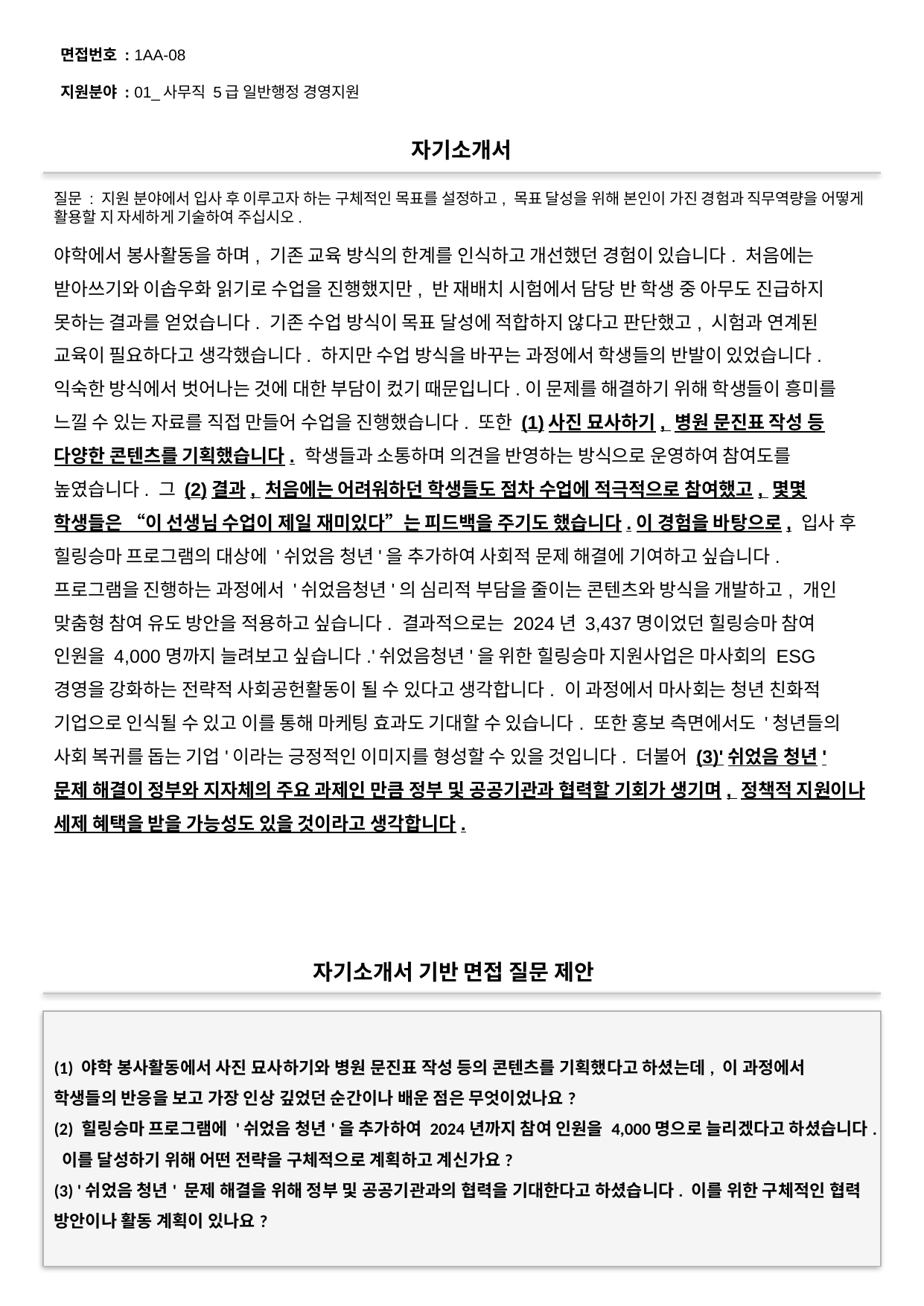

면접번호 : 1AA-08

지원분야 : 01_사무직 5급 일반행정 경영지원
#

자기소개서

질문 : 지원 분야에서 입사 후 이루고자 하는 구체적인 목표를 설정하고, 목표 달성을 위해 본인이 가진 경험과 직무역량을 어떻게 활용할 지 자세하게 기술하여 주십시오.

야학에서 봉사활동을 하며, 기존 교육 방식의 한계를 인식하고 개선했던 경험이 있습니다. 처음에는 받아쓰기와 이솝우화 읽기로 수업을 진행했지만, 반 재배치 시험에서 담당 반 학생 중 아무도 진급하지 못하는 결과를 얻었습니다. 기존 수업 방식이 목표 달성에 적합하지 않다고 판단했고, 시험과 연계된 교육이 필요하다고 생각했습니다. 하지만 수업 방식을 바꾸는 과정에서 학생들의 반발이 있었습니다. 익숙한 방식에서 벗어나는 것에 대한 부담이 컸기 때문입니다.이 문제를 해결하기 위해 학생들이 흥미를 느낄 수 있는 자료를 직접 만들어 수업을 진행했습니다. 또한 (1)사진 묘사하기, 병원 문진표 작성 등 다양한 콘텐츠를 기획했습니다. 학생들과 소통하며 의견을 반영하는 방식으로 운영하여 참여도를 높였습니다. 그 (2)결과, 처음에는 어려워하던 학생들도 점차 수업에 적극적으로 참여했고, 몇몇 학생들은 “이 선생님 수업이 제일 재미있다”는 피드백을 주기도 했습니다.이 경험을 바탕으로, 입사 후 힐링승마 프로그램의 대상에 '쉬었음 청년'을 추가하여 사회적 문제 해결에 기여하고 싶습니다. 프로그램을 진행하는 과정에서 '쉬었음청년'의 심리적 부담을 줄이는 콘텐츠와 방식을 개발하고, 개인 맞춤형 참여 유도 방안을 적용하고 싶습니다. 결과적으로는 2024년 3,437명이었던 힐링승마 참여 인원을 4,000명까지 늘려보고 싶습니다.'쉬었음청년'을 위한 힐링승마 지원사업은 마사회의 ESG 경영을 강화하는 전략적 사회공헌활동이 될 수 있다고 생각합니다. 이 과정에서 마사회는 청년 친화적 기업으로 인식될 수 있고 이를 통해 마케팅 효과도 기대할 수 있습니다. 또한 홍보 측면에서도 '청년들의 사회 복귀를 돕는 기업'이라는 긍정적인 이미지를 형성할 수 있을 것입니다. 더불어 (3)'쉬었음 청년' 문제 해결이 정부와 지자체의 주요 과제인 만큼 정부 및 공공기관과 협력할 기회가 생기며, 정책적 지원이나 세제 혜택을 받을 가능성도 있을 것이라고 생각합니다.

자기소개서 기반 면접 질문 제안

(1) 야학 봉사활동에서 사진 묘사하기와 병원 문진표 작성 등의 콘텐츠를 기획했다고 하셨는데, 이 과정에서 학생들의 반응을 보고 가장 인상 깊었던 순간이나 배운 점은 무엇이었나요?
(2) 힐링승마 프로그램에 '쉬었음 청년'을 추가하여 2024년까지 참여 인원을 4,000명으로 늘리겠다고 하셨습니다. 이를 달성하기 위해 어떤 전략을 구체적으로 계획하고 계신가요?
(3) '쉬었음 청년' 문제 해결을 위해 정부 및 공공기관과의 협력을 기대한다고 하셨습니다. 이를 위한 구체적인 협력 방안이나 활동 계획이 있나요?